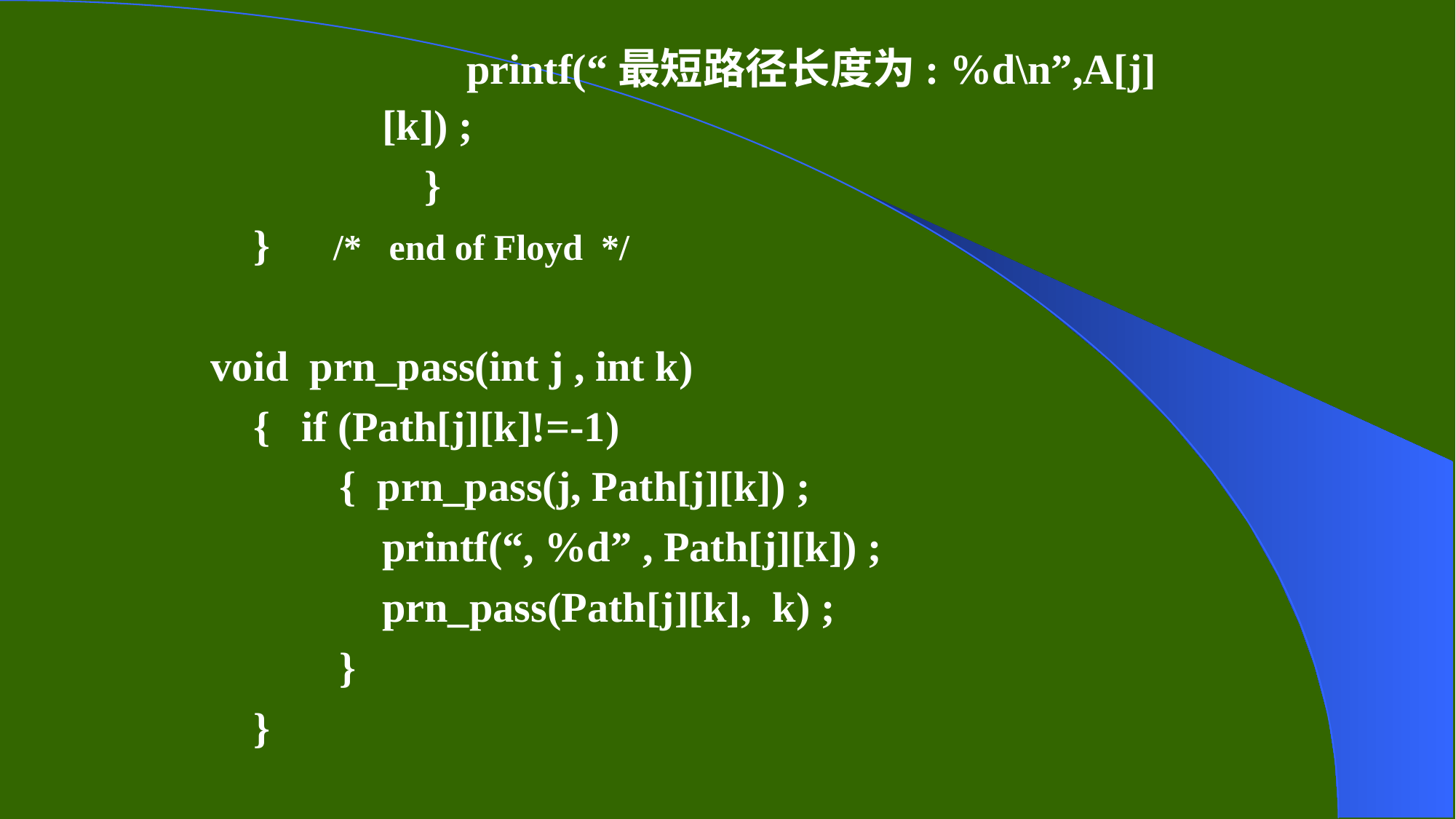

printf(“最短路径长度为: %d\n”,A[j][k]) ;
    }
}      /*   end of Floyd  */

void  prn_pass(int j , int k)
{   if (Path[j][k]!=-1)
{  prn_pass(j, Path[j][k]) ;
printf(“, %d” , Path[j][k]) ;
prn_pass(Path[j][k],  k) ;
}
}